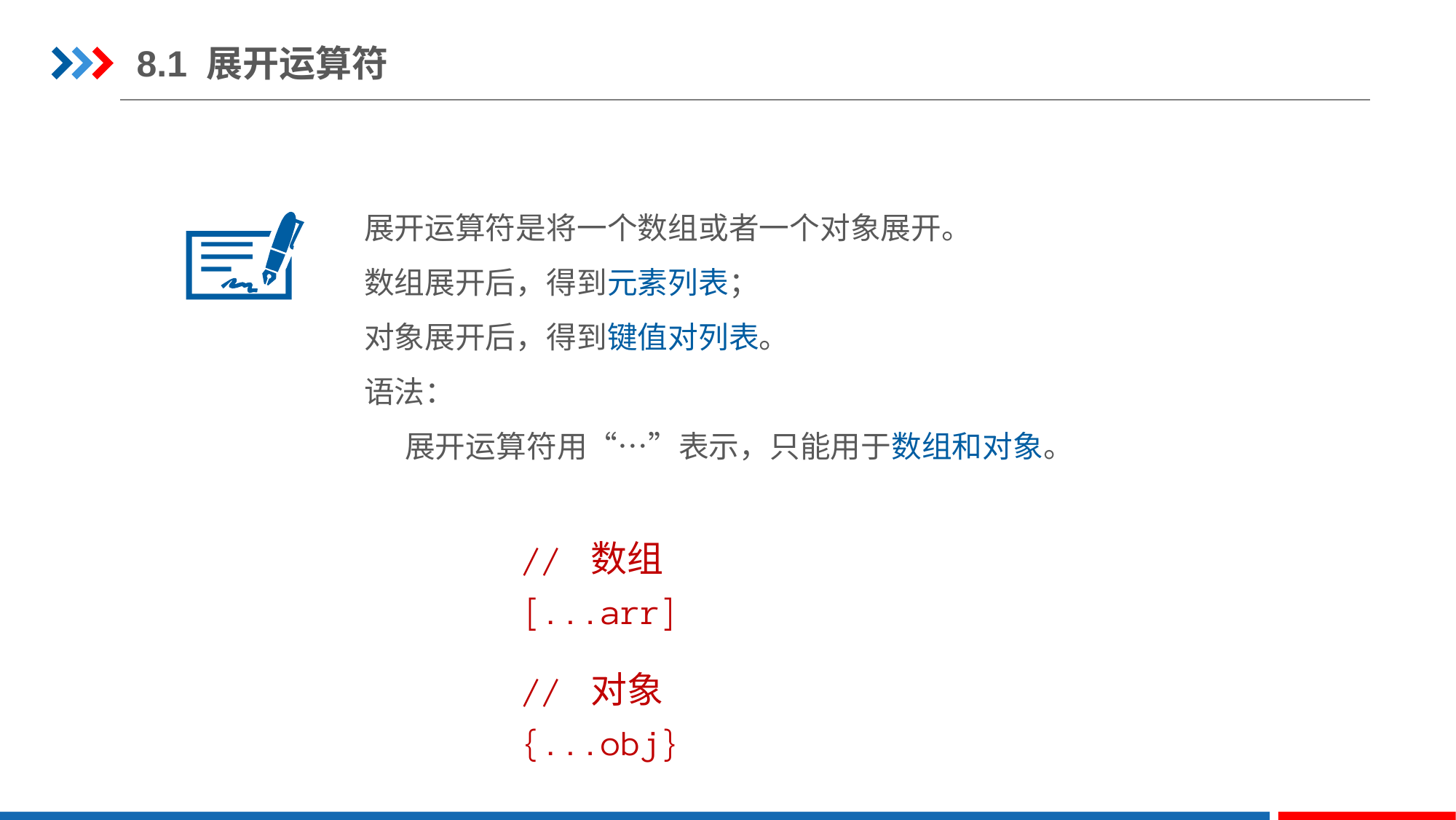

8.1 展开运算符
展开运算符是将一个数组或者一个对象展开。
数组展开后，得到元素列表；
对象展开后，得到键值对列表。
语法：
     展开运算符用“…”表示，只能用于数组和对象。

// 数组
[...arr]

// 对象
{...obj}